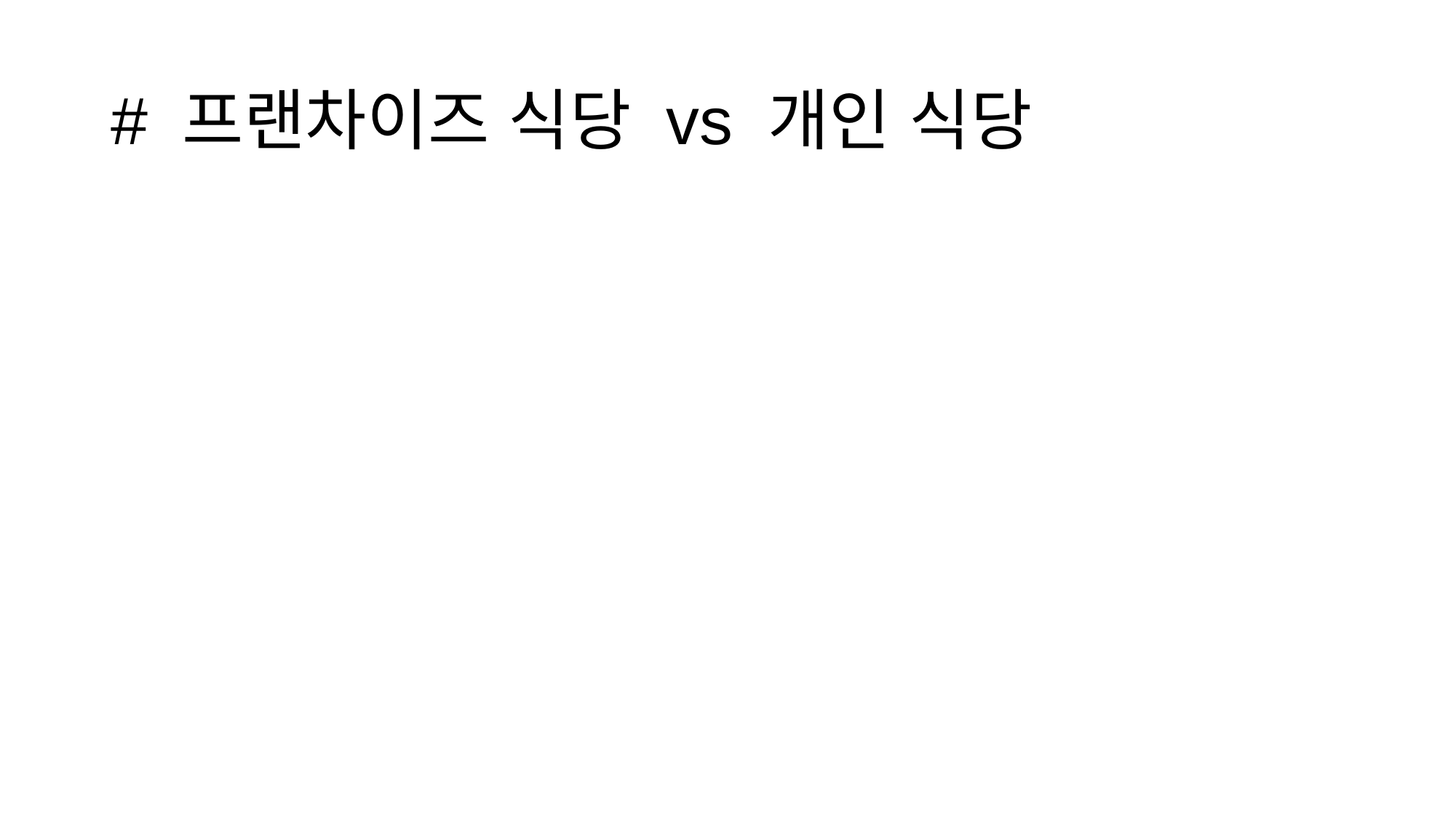

# # 프랜차이즈 식당 vs 개인 식당